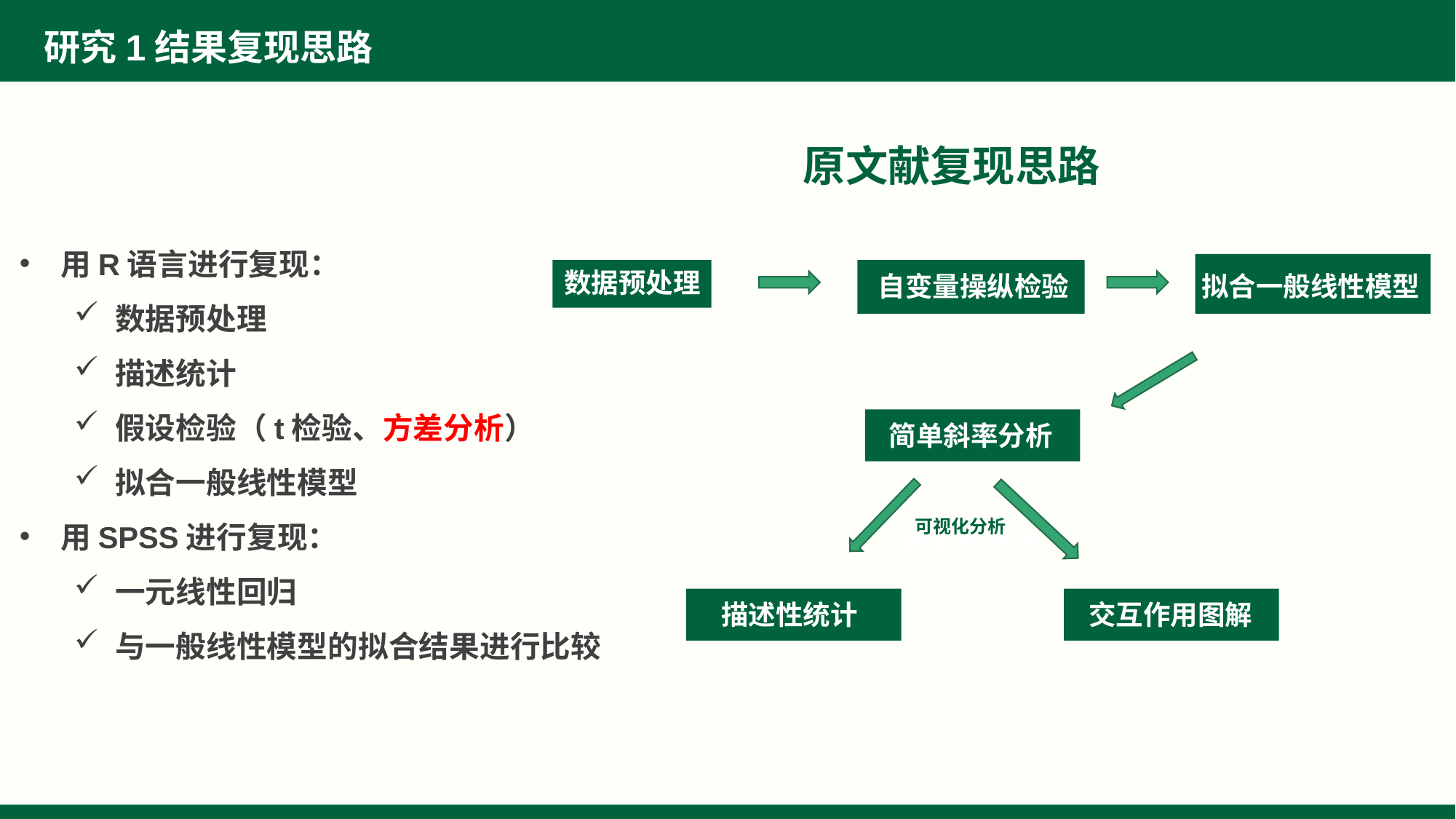

研究1结果复现思路
原文献复现思路
用R语言进行复现：
数据预处理
描述统计
假设检验（t检验、方差分析）
拟合一般线性模型
用SPSS进行复现：
一元线性回归
与一般线性模型的拟合结果进行比较

数据预处理

拟合一般线性模型
自变量操纵检验

简单斜率分析

可视化分析
数据预处理

描述性统计
交互作用图解